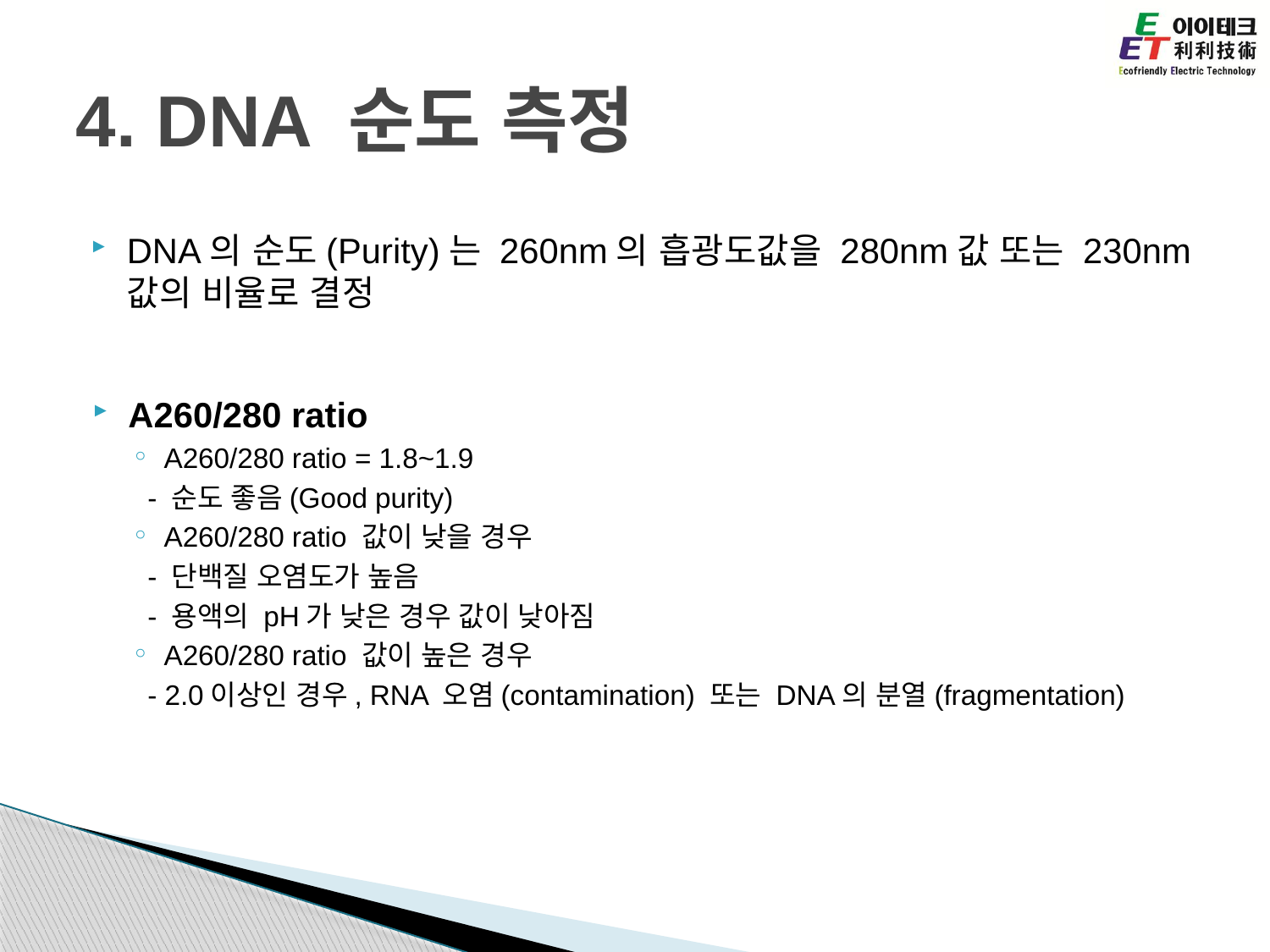

# 4. DNA 순도 측정
DNA의 순도(Purity)는 260nm의 흡광도값을 280nm값 또는 230nm값의 비율로 결정
A260/280 ratio
A260/280 ratio = 1.8~1.9
  - 순도 좋음(Good purity)
A260/280 ratio 값이 낮을 경우
  - 단백질 오염도가 높음
  - 용액의 pH가 낮은 경우 값이 낮아짐
A260/280 ratio 값이 높은 경우
  - 2.0이상인 경우, RNA 오염(contamination) 또는 DNA의 분열(fragmentation)